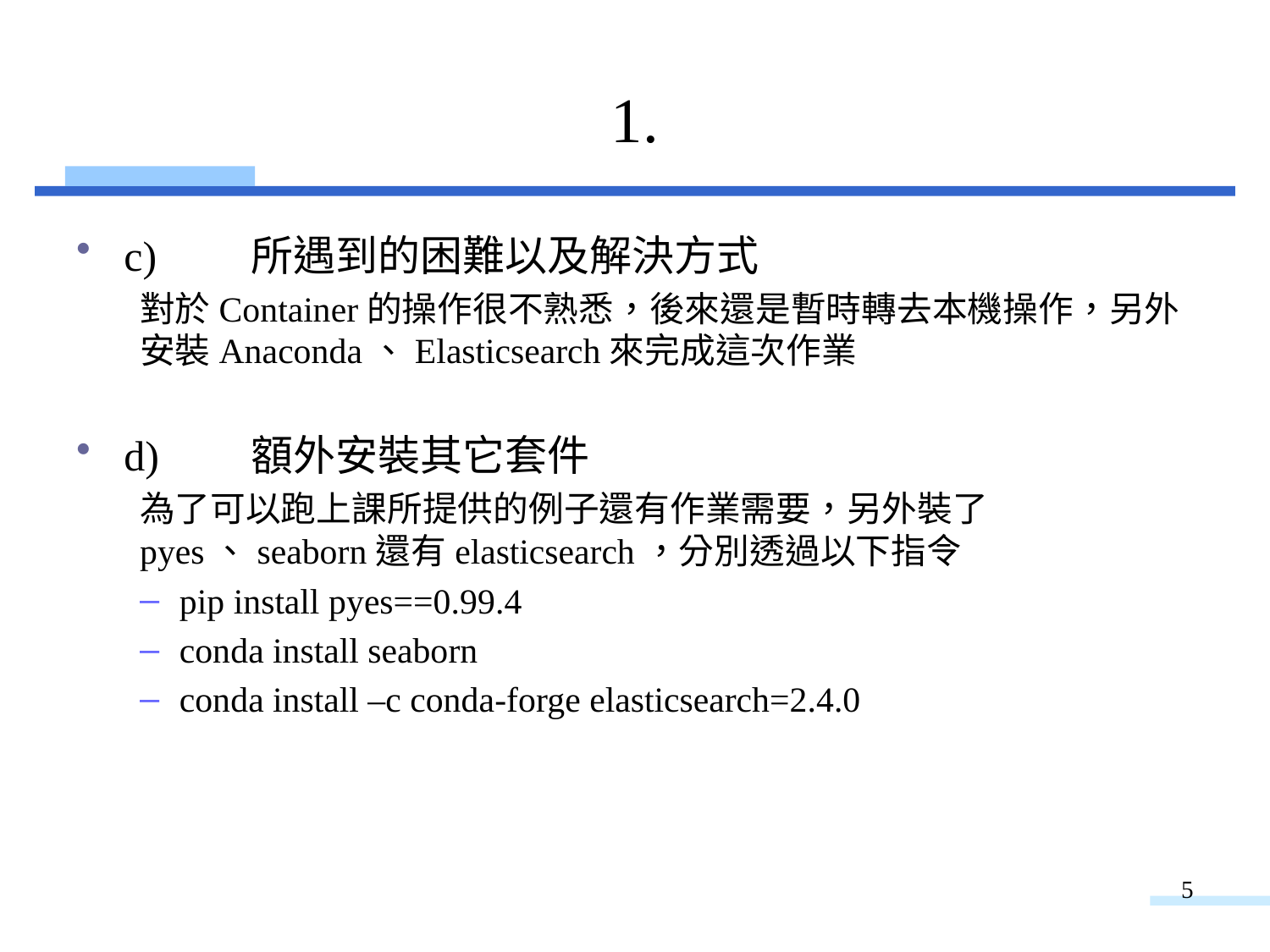

# 1.
c)	所遇到的困難以及解決方式
對於Container的操作很不熟悉，後來還是暫時轉去本機操作，另外安裝Anaconda、Elasticsearch來完成這次作業

d)	額外安裝其它套件
為了可以跑上課所提供的例子還有作業需要，另外裝了pyes、seaborn還有elasticsearch，分別透過以下指令
pip install pyes==0.99.4
conda install seaborn
conda install –c conda-forge elasticsearch=2.4.0

5